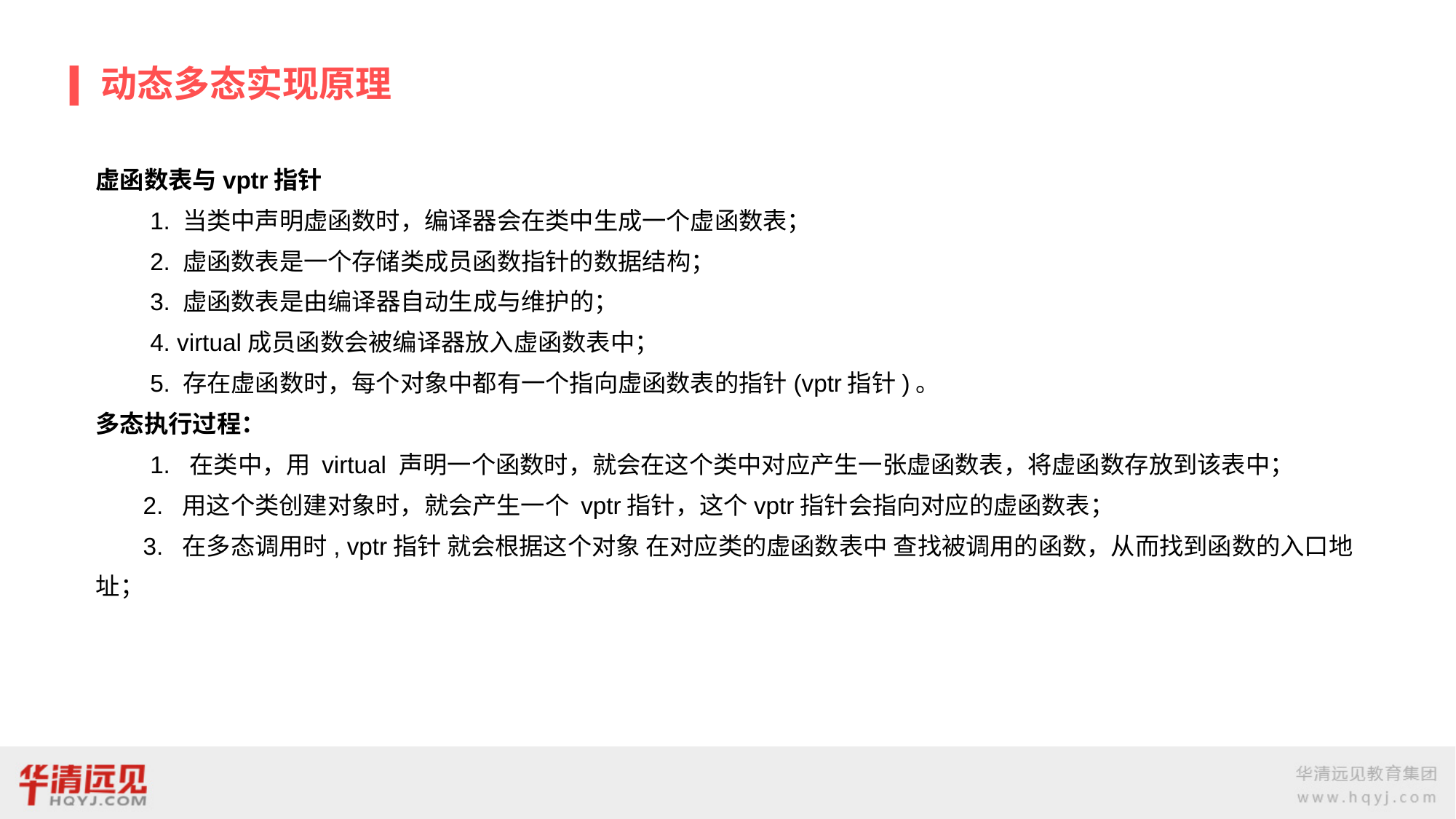

# 动态多态实现原理
虚函数表与vptr指针
　　1. 当类中声明虚函数时，编译器会在类中生成一个虚函数表；
　　2. 虚函数表是一个存储类成员函数指针的数据结构；
　　3. 虚函数表是由编译器自动生成与维护的；
　　4. virtual成员函数会被编译器放入虚函数表中；
　　5. 存在虚函数时，每个对象中都有一个指向虚函数表的指针(vptr指针)。
多态执行过程：
　　1.  在类中，用 virtual 声明一个函数时，就会在这个类中对应产生一张虚函数表，将虚函数存放到该表中；
       2.  用这个类创建对象时，就会产生一个 vptr指针，这个vptr指针会指向对应的虚函数表；
       3.  在多态调用时, vptr指针 就会根据这个对象 在对应类的虚函数表中 查找被调用的函数，从而找到函数的入口地址；